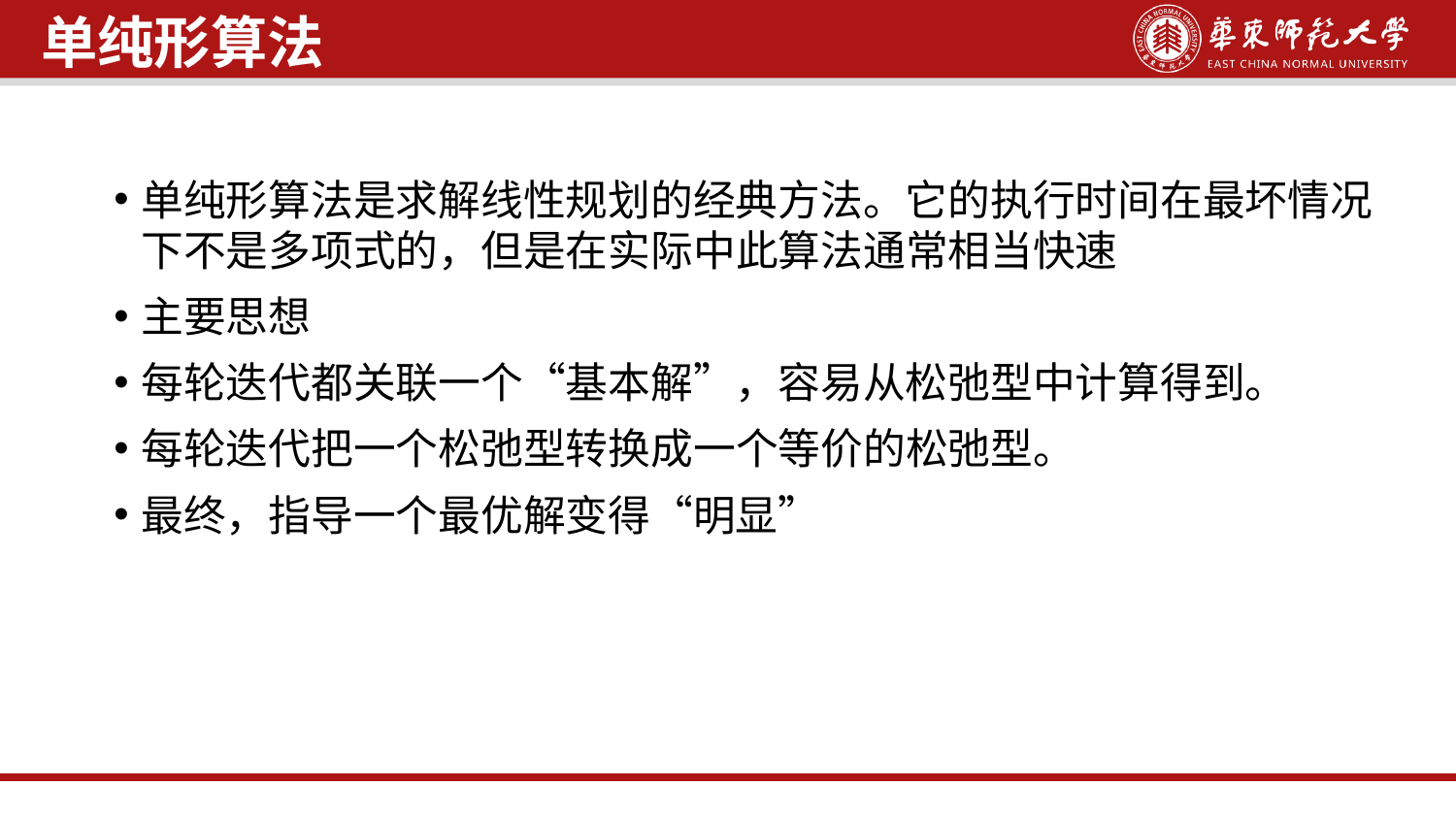

单纯形算法
单纯形算法是求解线性规划的经典方法。它的执行时间在最坏情况下不是多项式的，但是在实际中此算法通常相当快速
主要思想
每轮迭代都关联一个“基本解”，容易从松弛型中计算得到。
每轮迭代把一个松弛型转换成一个等价的松弛型。
最终，指导一个最优解变得“明显”